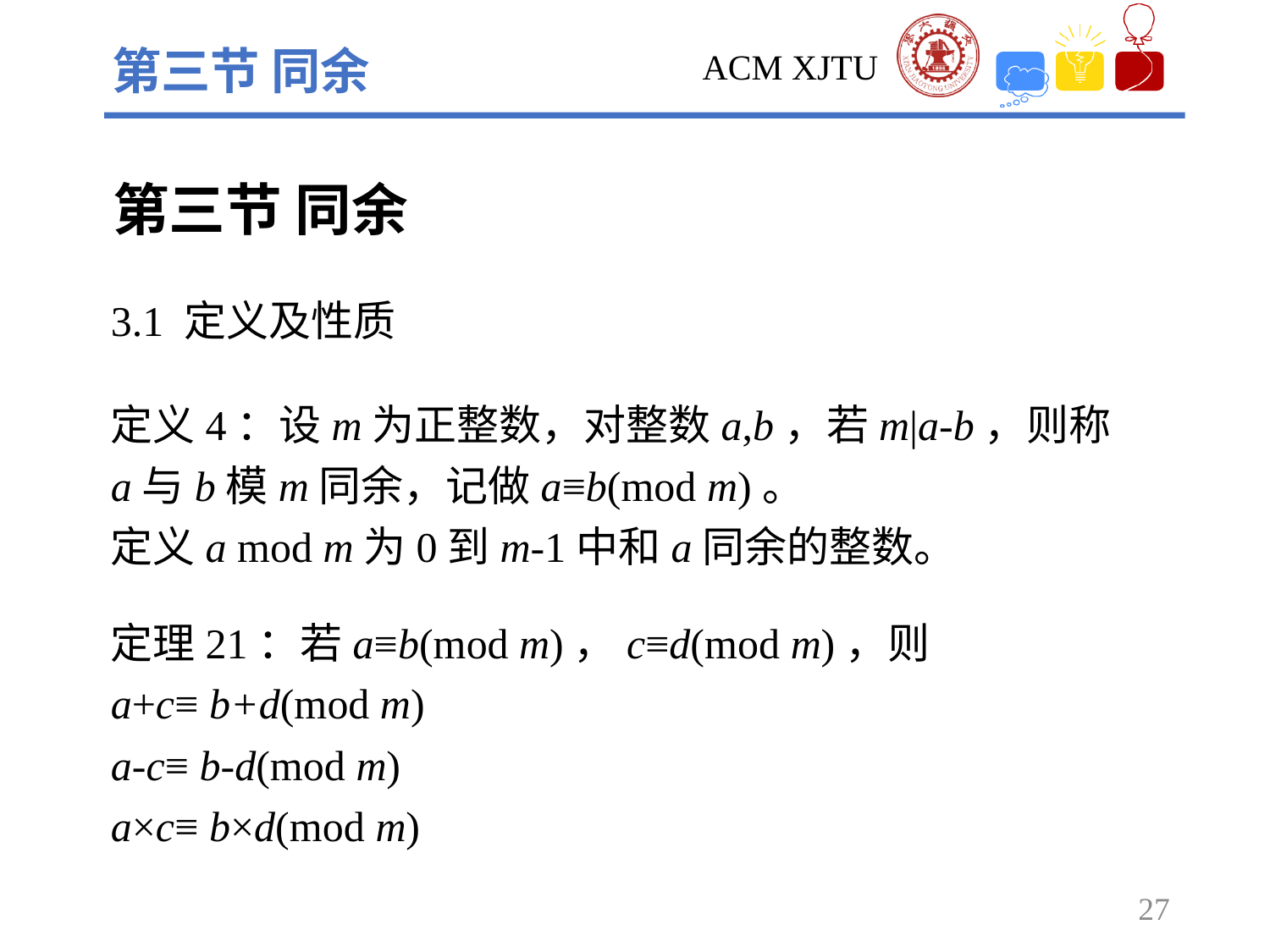

第三节 同余
第三节 同余
3.1 定义及性质
定义4：设m为正整数，对整数a,b，若m|a-b，则称a与b模m同余，记做a≡b(mod m)。
定义a mod m为0到m-1中和a同余的整数。
定理21：若a≡b(mod m)，c≡d(mod m)，则
a+c≡ b+d(mod m)
a-c≡ b-d(mod m)
a×c≡ b×d(mod m)

27